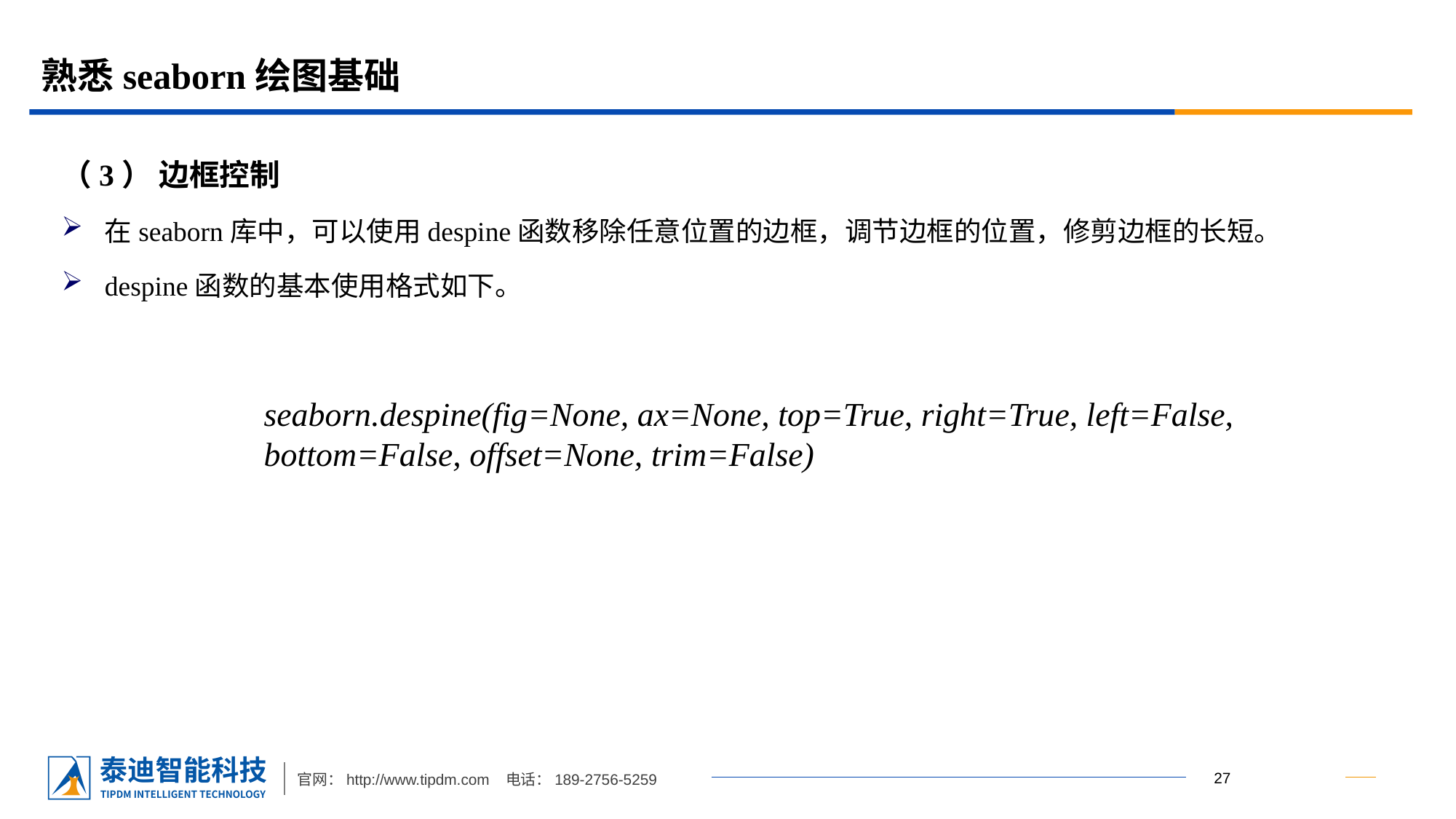

# 熟悉seaborn绘图基础
（3） 边框控制
在seaborn库中，可以使用despine函数移除任意位置的边框，调节边框的位置，修剪边框的长短。
despine函数的基本使用格式如下。

seaborn.despine(fig=None, ax=None, top=True, right=True, left=False, bottom=False, offset=None, trim=False)